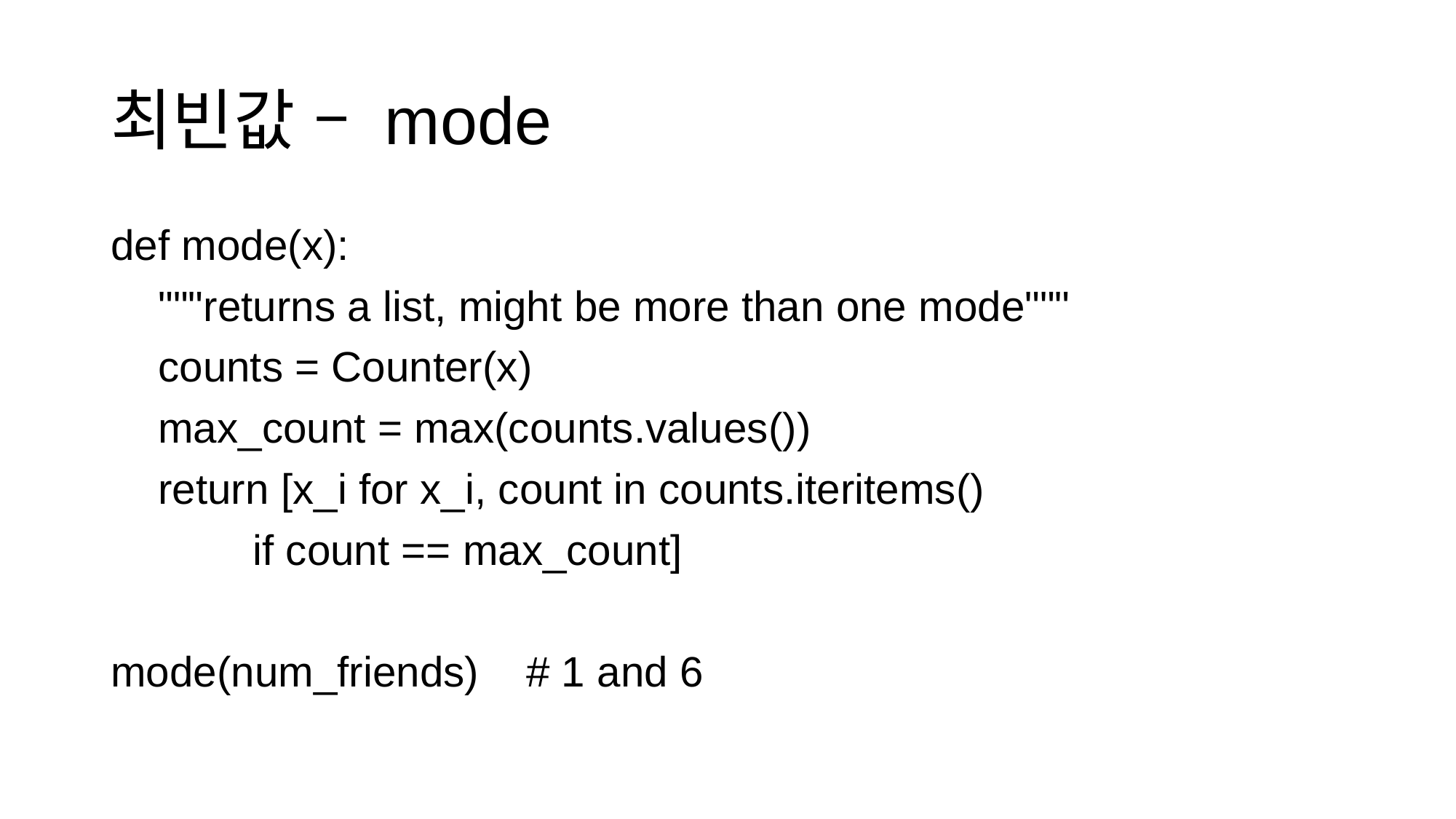

# 최빈값 – mode
def mode(x):
    """returns a list, might be more than one mode"""
    counts = Counter(x)
    max_count = max(counts.values())
    return [x_i for x_i, count in counts.iteritems()
            if count == max_count]

mode(num_friends)    # 1 and 6